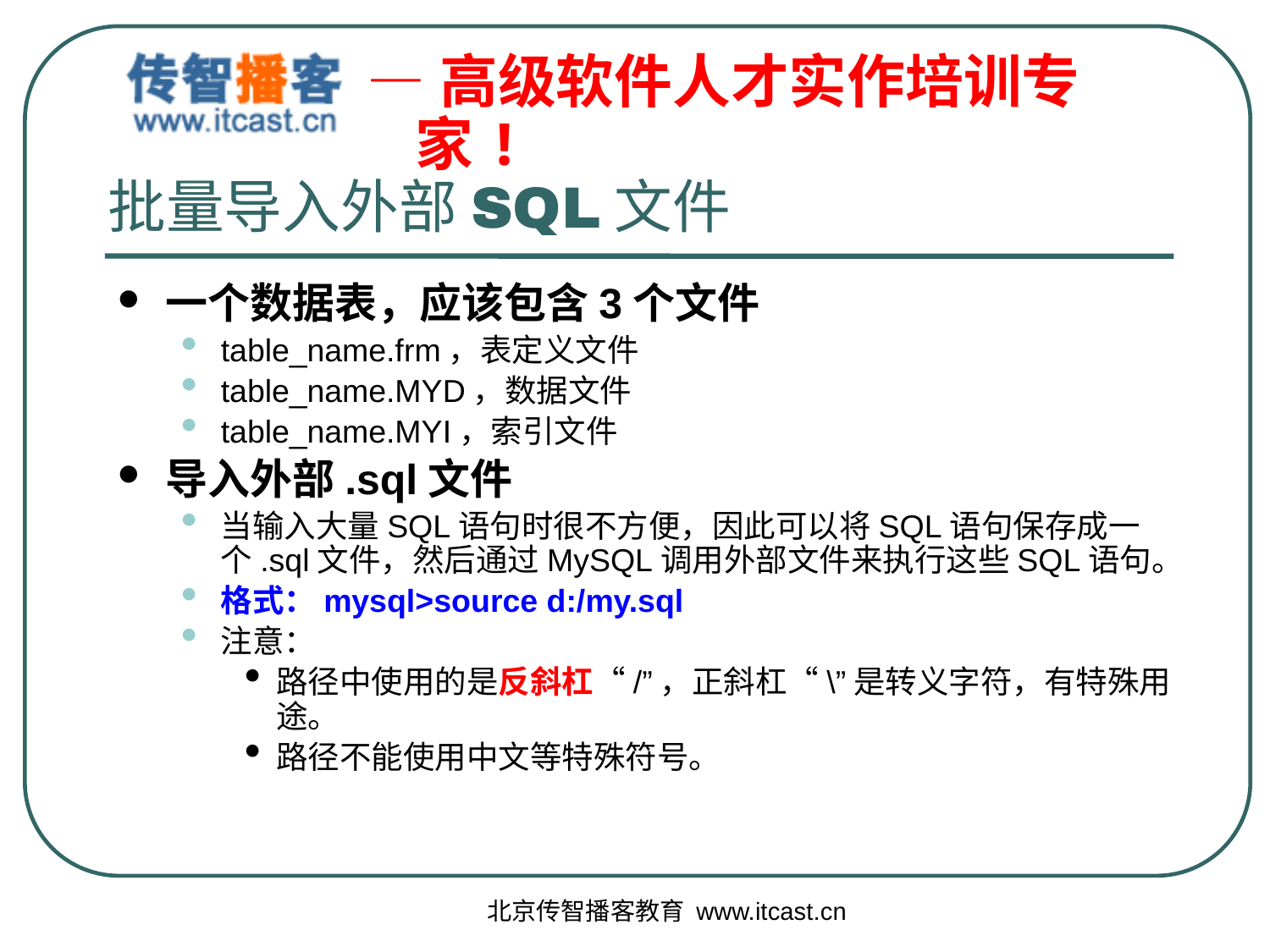

# 批量导入外部SQL文件
一个数据表，应该包含3个文件
table_name.frm，表定义文件
table_name.MYD，数据文件
table_name.MYI，索引文件
导入外部.sql文件
当输入大量SQL语句时很不方便，因此可以将SQL语句保存成一个.sql文件，然后通过MySQL调用外部文件来执行这些SQL语句。
格式：mysql>source d:/my.sql
注意：
路径中使用的是反斜杠“/”，正斜杠“\”是转义字符，有特殊用途。
路径不能使用中文等特殊符号。